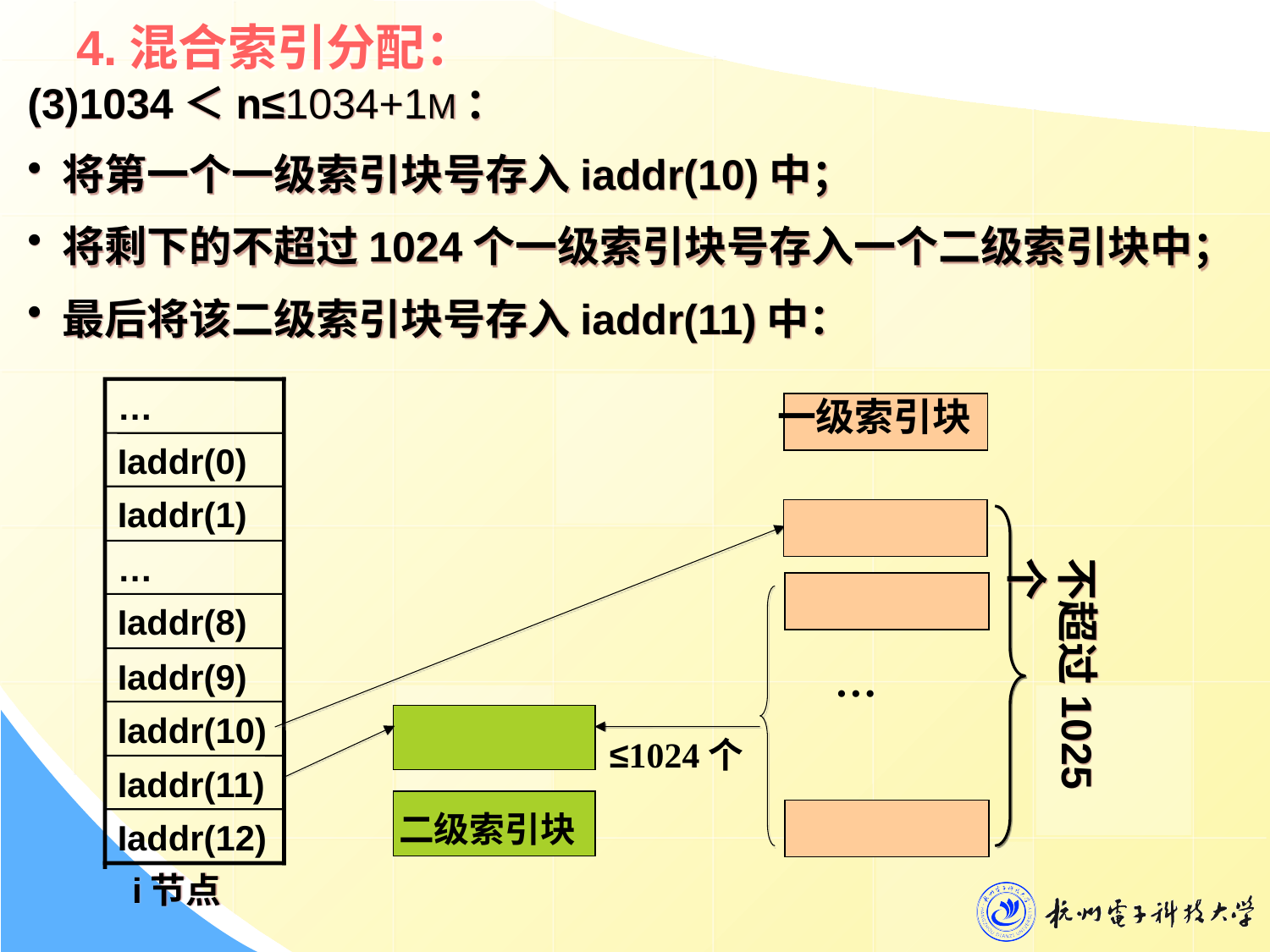

# 4.混合索引分配：
(3)1034＜n≤1034+1M：
 将第一个一级索引块号存入iaddr(10)中；
 将剩下的不超过1024个一级索引块号存入一个二级索引块中；
 最后将该二级索引块号存入iaddr(11)中：
…

Iaddr(0)

Iaddr(1)

…

Iaddr(8)

Iaddr(9)

Iaddr(10)

Iaddr(11)

Iaddr(12)

i节点

一级索引块

不超过1025个

…

≤1024个

二级索引块